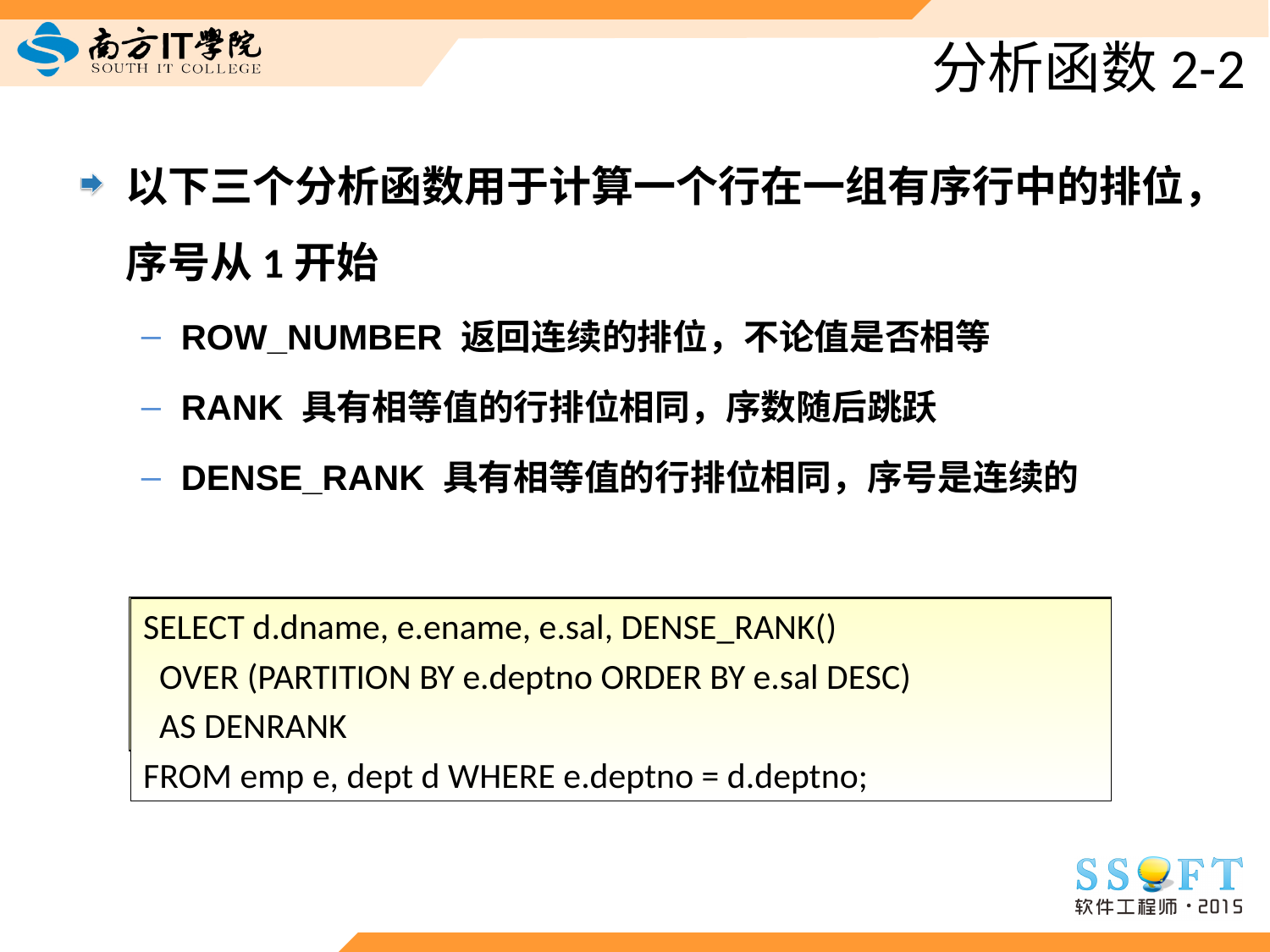

# 分析函数2-2
以下三个分析函数用于计算一个行在一组有序行中的排位，序号从1开始
ROW_NUMBER 返回连续的排位，不论值是否相等
RANK 具有相等值的行排位相同，序数随后跳跃
DENSE_RANK 具有相等值的行排位相同，序号是连续的

SELECT ename, job, deptno, sal, ROW_NUMBER() OVER
      (ORDER BY sal DESC) AS SAL_RANK
FROM SCOTT.EMP;
SELECT deptno, ename, sal, comm, RANK() OVER
  (PARTITION BY deptno ORDER BY sal DESC, comm) RANK
FROM emp;
SELECT d.dname, e.ename, e.sal, DENSE_RANK()
  OVER (PARTITION BY e.deptno ORDER BY e.sal DESC)
  AS DENRANK
FROM emp e, dept d WHERE e.deptno = d.deptno;